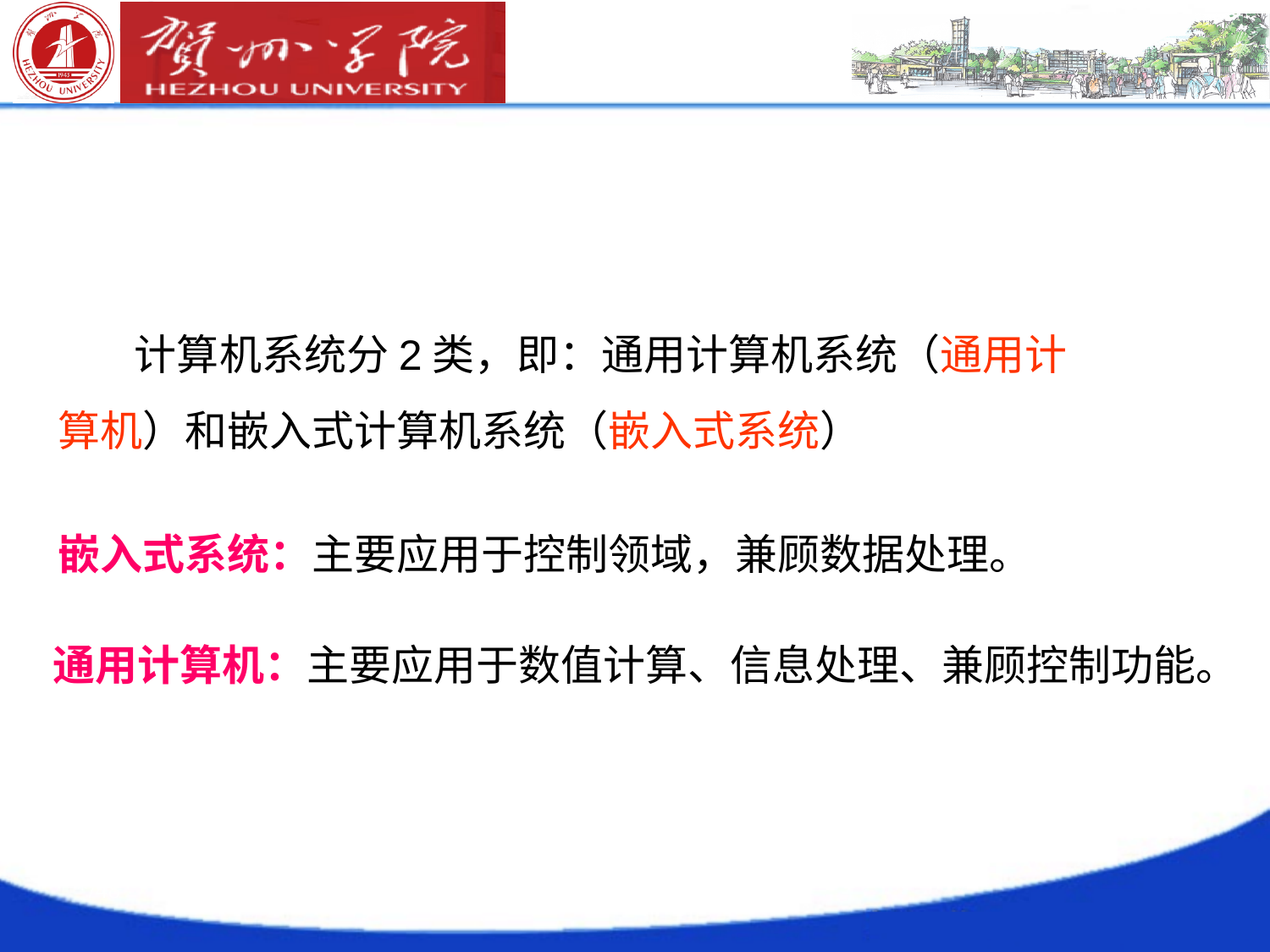

计算机系统分2类，即：通用计算机系统（通用计算机）和嵌入式计算机系统（嵌入式系统）
嵌入式系统：主要应用于控制领域，兼顾数据处理。

通用计算机：主要应用于数值计算、信息处理、兼顾控制功能。

# */48